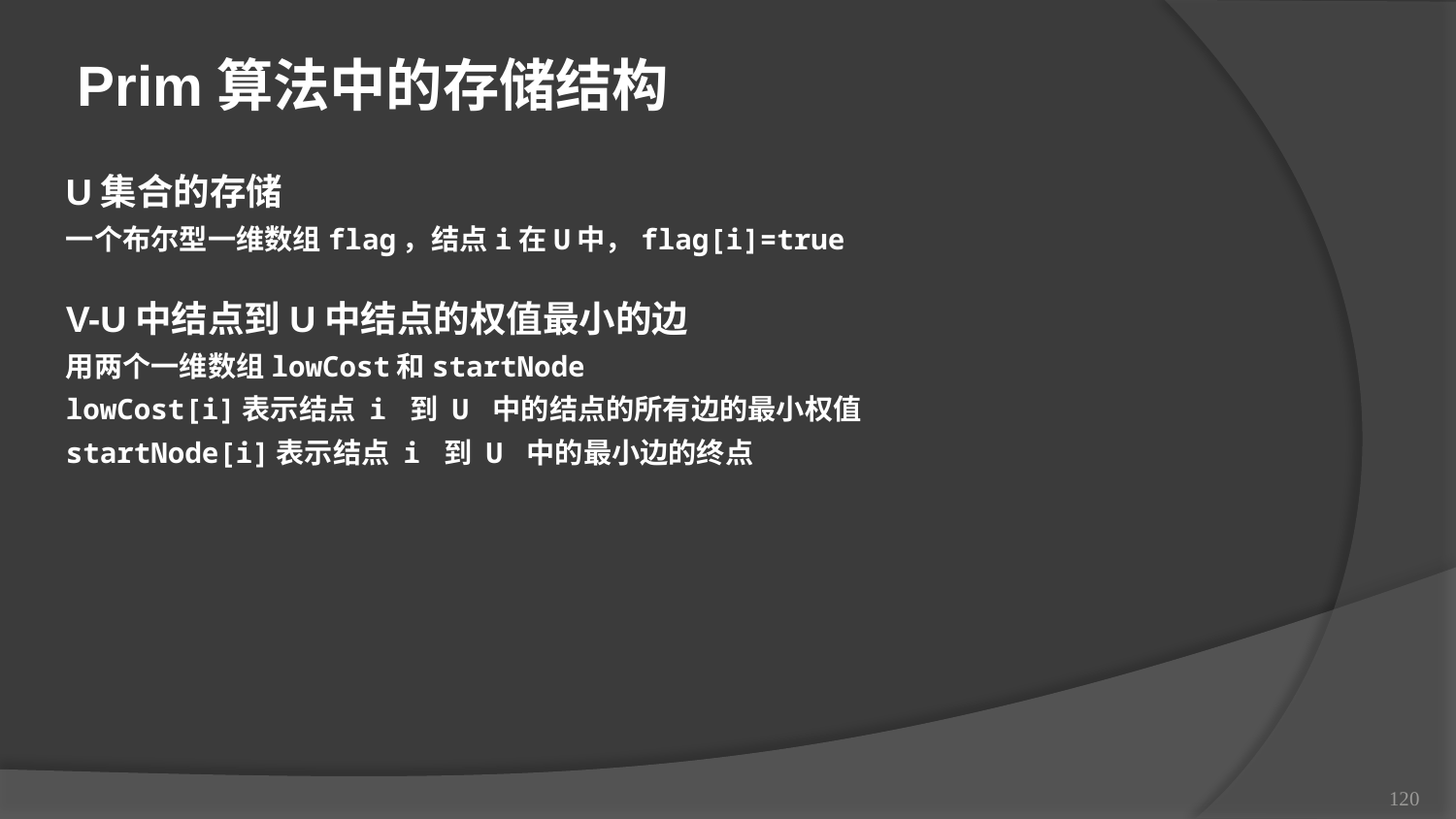

Prim算法中的存储结构
U集合的存储
一个布尔型一维数组flag，结点i在U中，flag[i]=true
V-U中结点到U中结点的权值最小的边
用两个一维数组lowCost和startNode
lowCost[i]表示结点 i 到 U 中的结点的所有边的最小权值
startNode[i]表示结点 i 到 U 中的最小边的终点
120